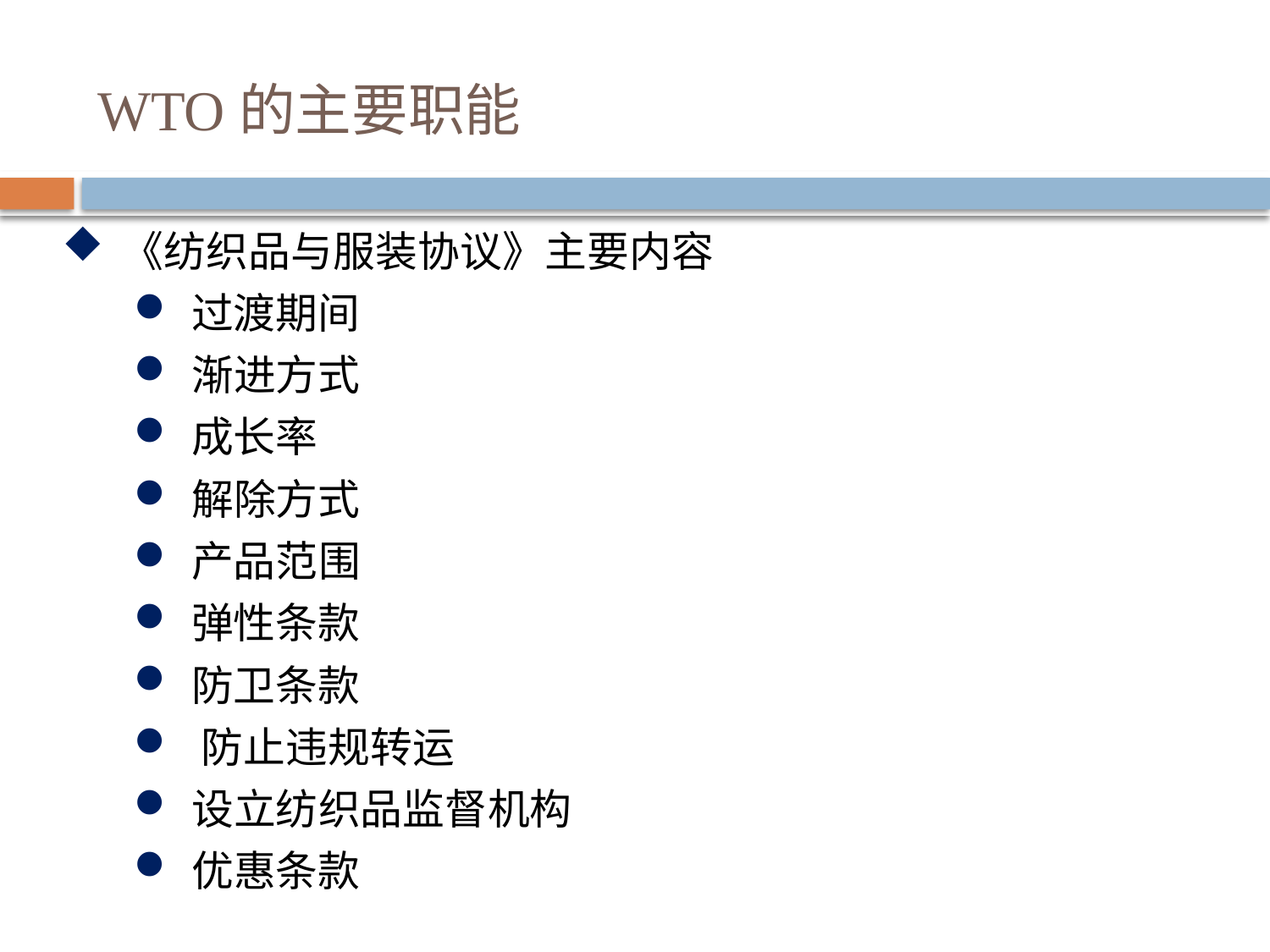

# WTO的主要职能
 《纺织品与服装协议》主要内容
 过渡期间
 渐进方式
 成长率
 解除方式
 产品范围
 弹性条款
 防卫条款
  防止违规转运
 设立纺织品监督机构
 优惠条款